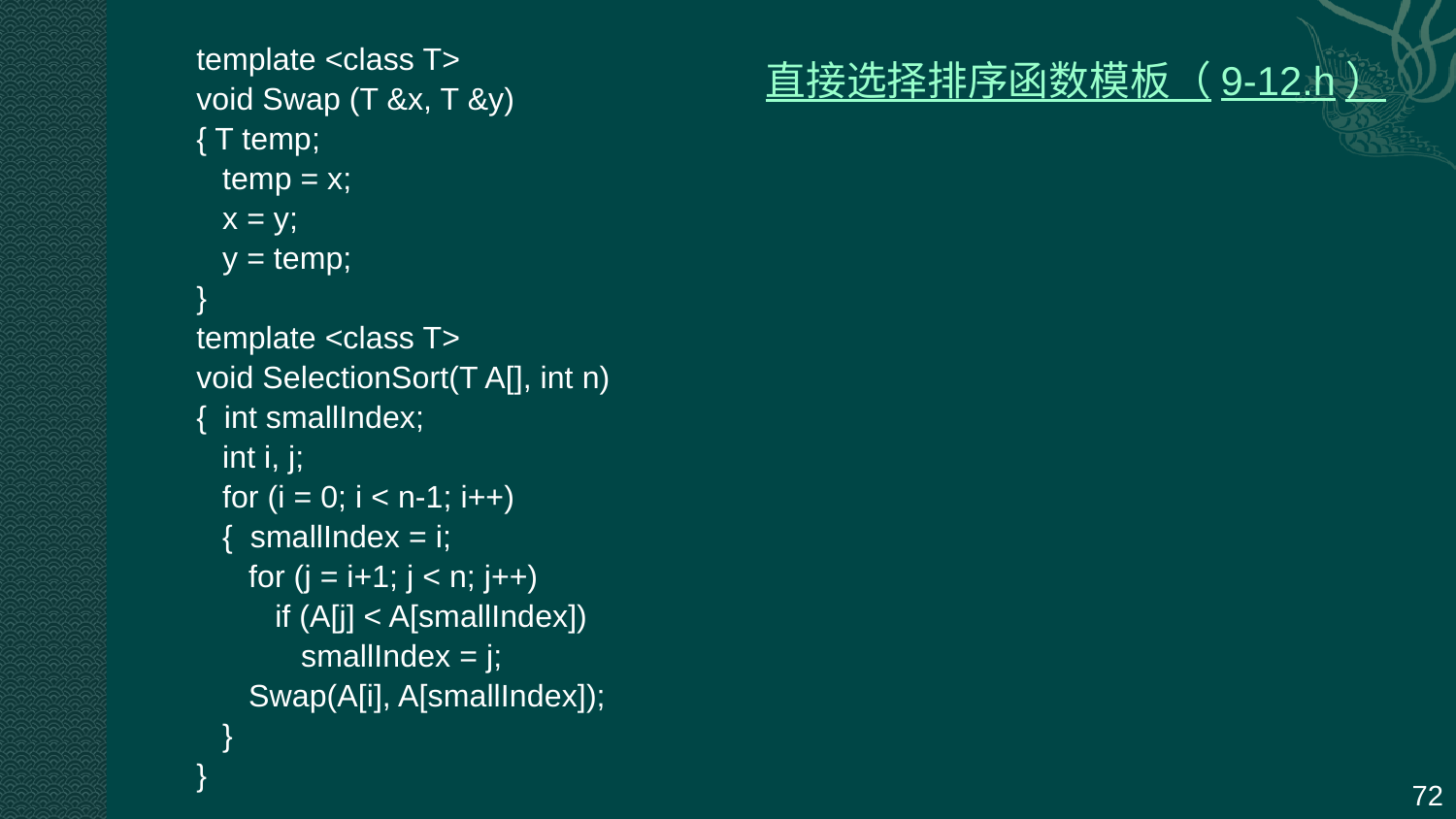

template <class T>
void Swap (T &x, T &y)
{ T temp;
   temp = x;
   x = y;
   y = temp;
}
template <class T>
void SelectionSort(T A[], int n)
{  int smallIndex;
   int i, j;
   for (i = 0; i < n-1; i++)
   {  smallIndex = i;
      for (j = i+1; j < n; j++)
         if (A[j] < A[smallIndex])
            smallIndex = j;
      Swap(A[i], A[smallIndex]);
   }
}
直接选择排序函数模板（9-12.h）
72